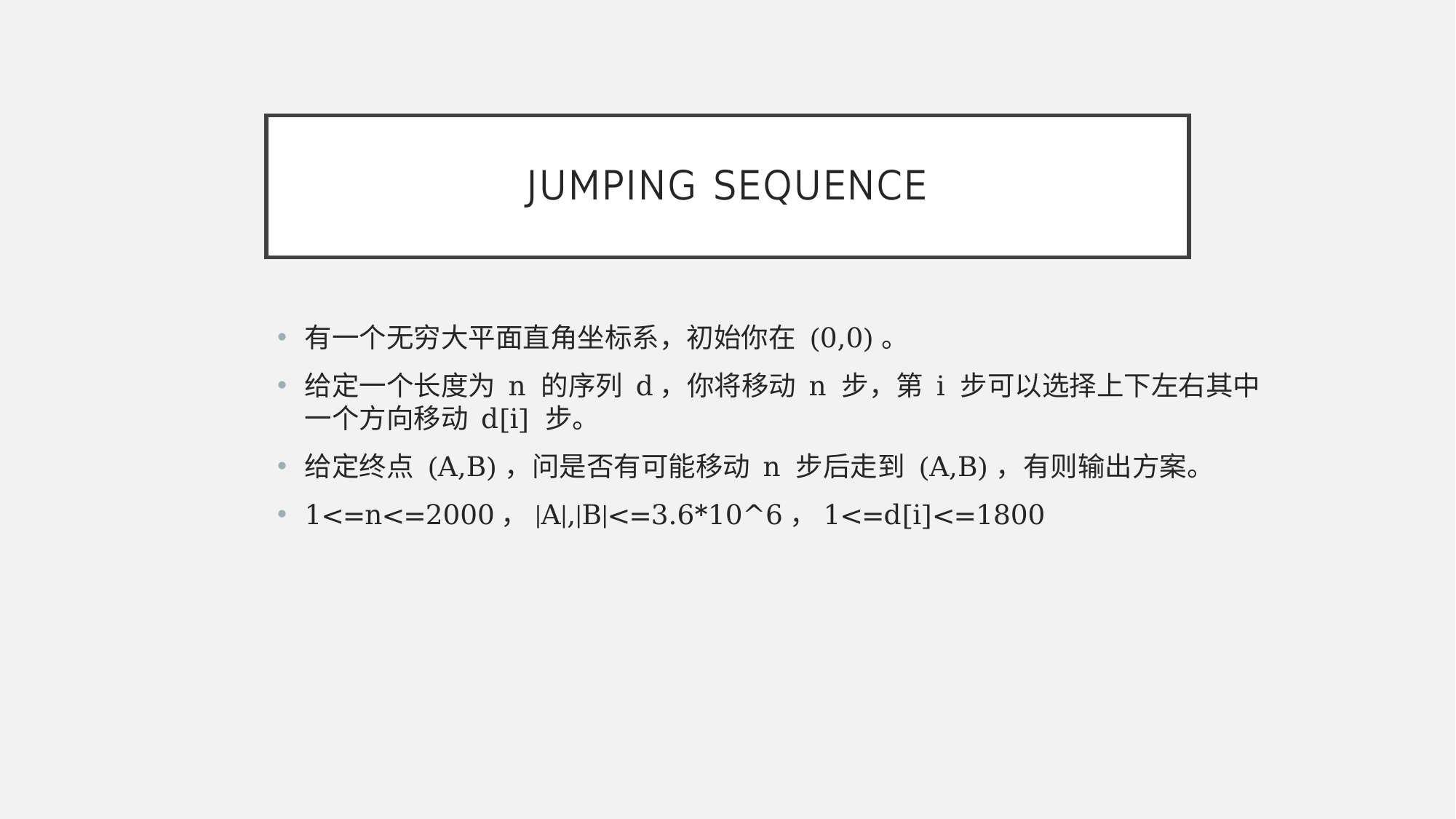

# jumping sequence
有一个无穷大平面直角坐标系，初始你在 (0,0)。
给定一个长度为 n 的序列 d，你将移动 n 步，第 i 步可以选择上下左右其中一个方向移动 d[i] 步。
给定终点 (A,B)，问是否有可能移动 n 步后走到 (A,B)，有则输出方案。
1<=n<=2000，|A|,|B|<=3.6*10^6，1<=d[i]<=1800